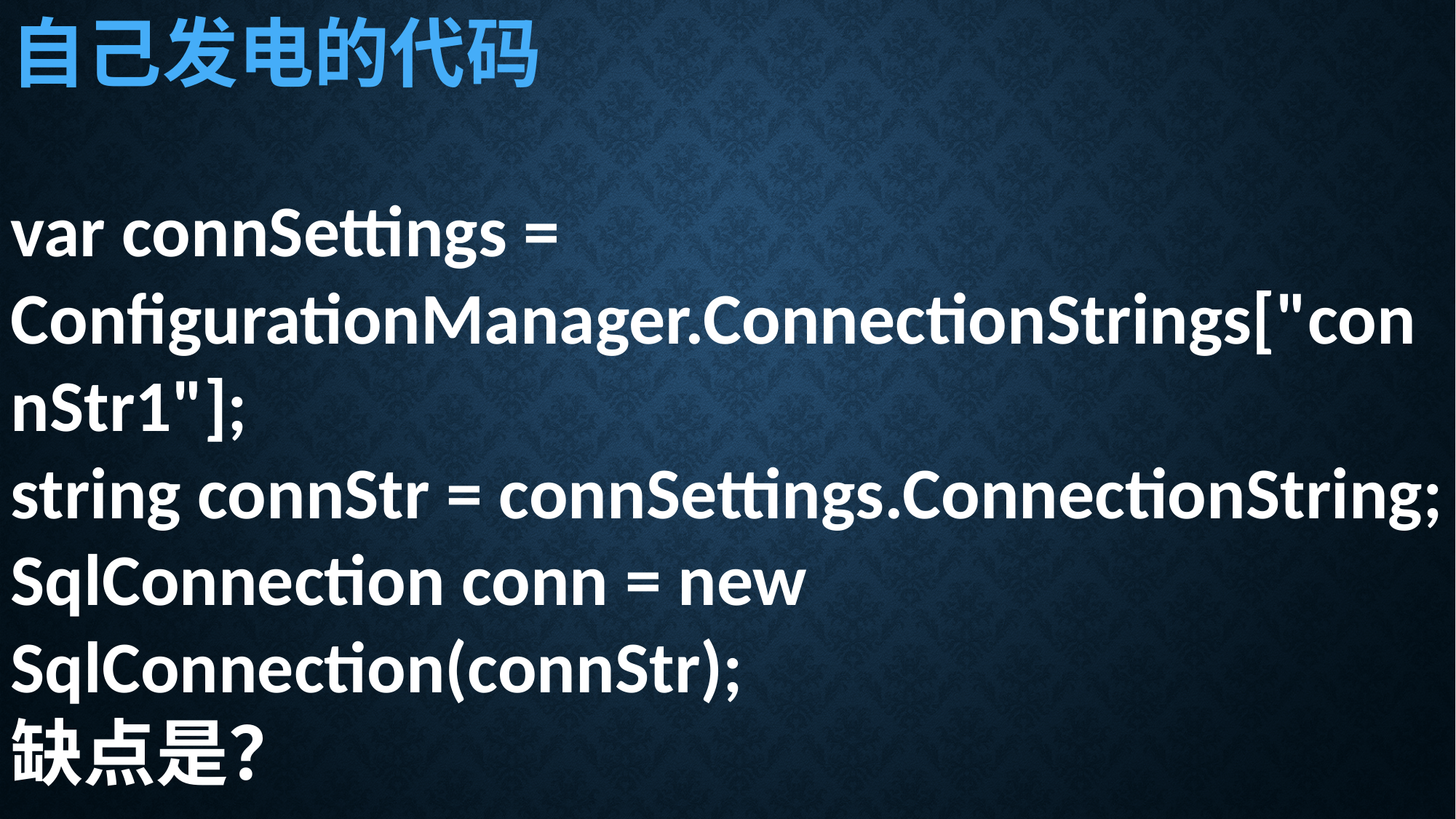

自己发电的代码

var connSettings = ConfigurationManager.ConnectionStrings["connStr1"];
string connStr = connSettings.ConnectionString;
SqlConnection conn = new SqlConnection(connStr);
缺点是？